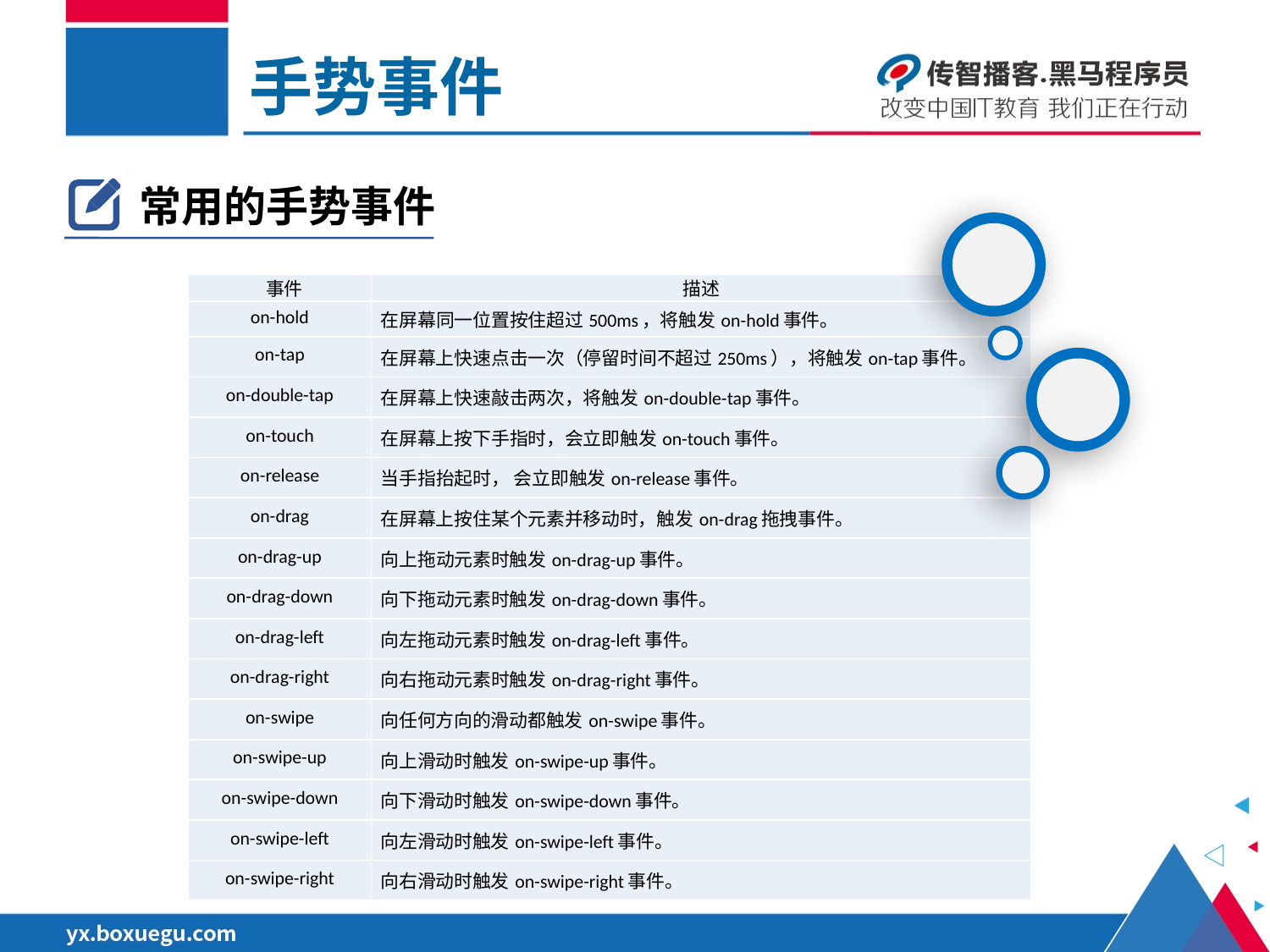

手势事件
常用的手势事件

| 事件 | 描述 |
| --- | --- |
| on-hold | 在屏幕同一位置按住超过500ms，将触发on-hold事件。 |
| on-tap | 在屏幕上快速点击一次（停留时间不超过250ms），将触发on-tap事件。 |
| on-double-tap | 在屏幕上快速敲击两次，将触发on-double-tap事件。 |
| on-touch | 在屏幕上按下手指时，会立即触发on-touch事件。 |
| on-release | 当手指抬起时， 会立即触发on-release事件。 |
| on-drag | 在屏幕上按住某个元素并移动时，触发on-drag拖拽事件。 |
| on-drag-up | 向上拖动元素时触发on-drag-up事件。 |
| on-drag-down | 向下拖动元素时触发on-drag-down事件。 |
| on-drag-left | 向左拖动元素时触发on-drag-left事件。 |
| on-drag-right | 向右拖动元素时触发on-drag-right事件。 |
| on-swipe | 向任何方向的滑动都触发on-swipe事件。 |
| on-swipe-up | 向上滑动时触发on-swipe-up事件。 |
| on-swipe-down | 向下滑动时触发on-swipe-down事件。 |
| on-swipe-left | 向左滑动时触发on-swipe-left事件。 |
| on-swipe-right | 向右滑动时触发on-swipe-right事件。 |